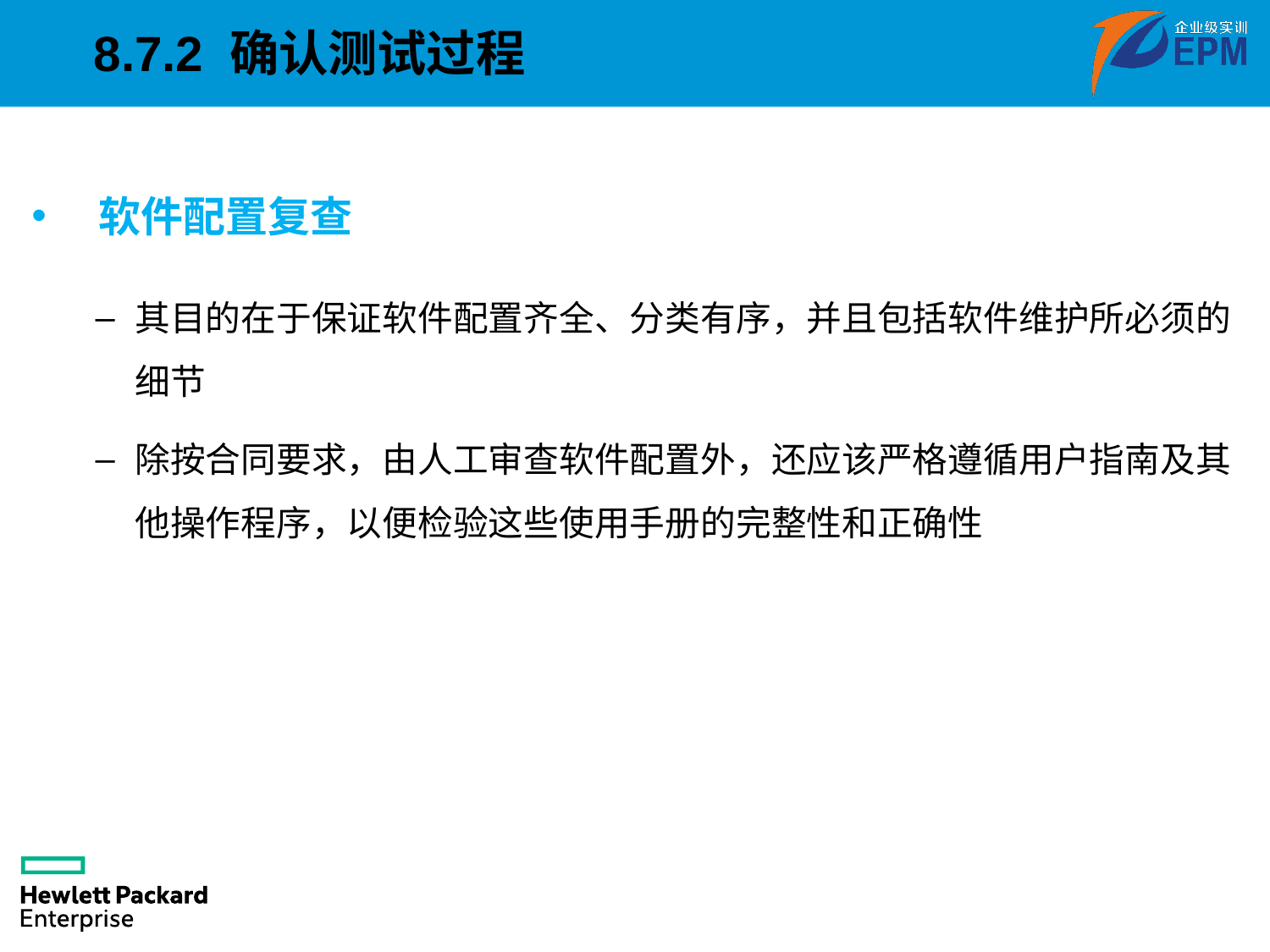

8.7.2 确认测试过程
 软件配置复查
其目的在于保证软件配置齐全、分类有序，并且包括软件维护所必须的细节
除按合同要求，由人工审查软件配置外，还应该严格遵循用户指南及其他操作程序，以便检验这些使用手册的完整性和正确性